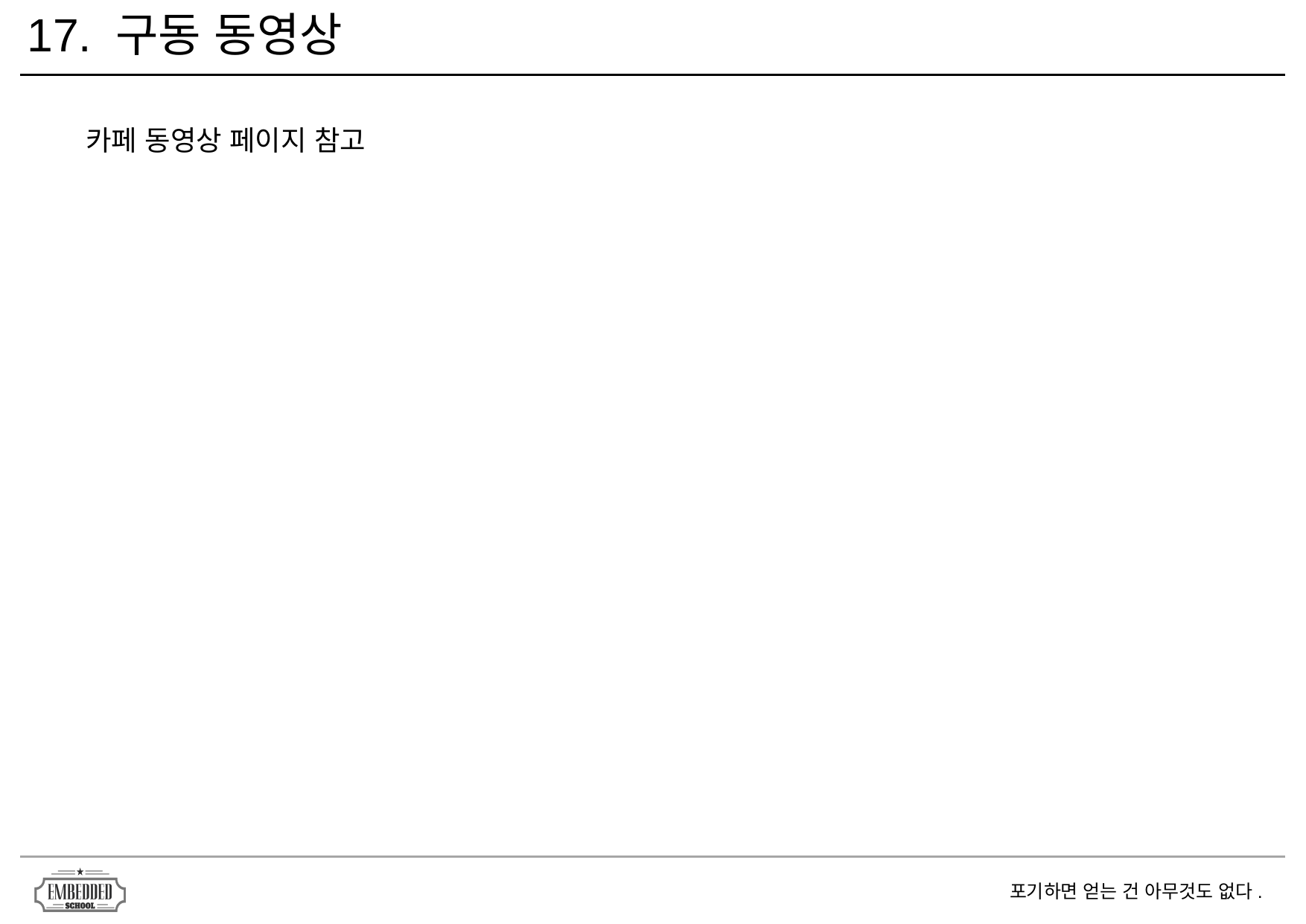

17. 구동 동영상
카페 동영상 페이지 참고